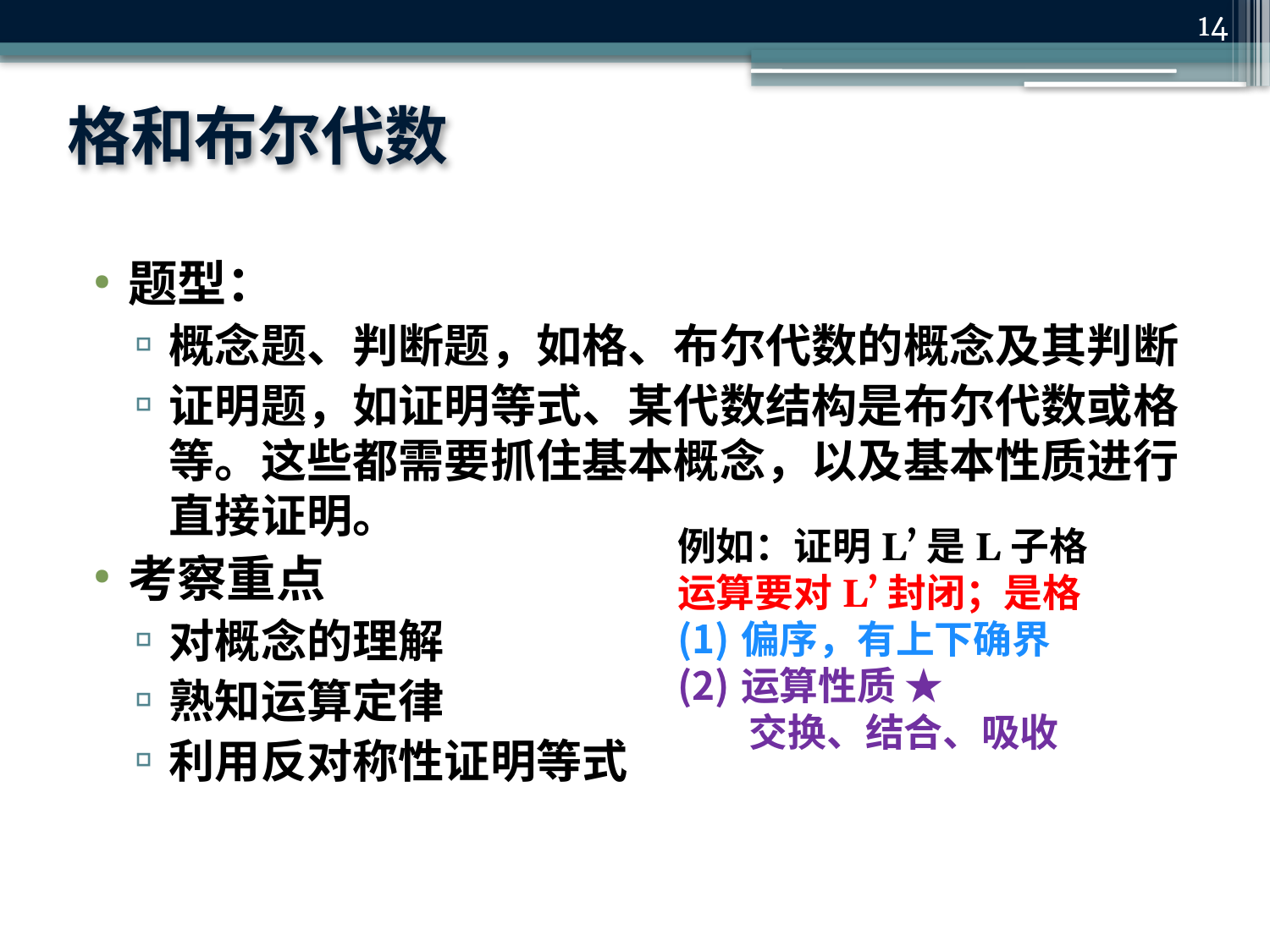

14
# 格和布尔代数
题型：
概念题、判断题，如格、布尔代数的概念及其判断
证明题，如证明等式、某代数结构是布尔代数或格等。这些都需要抓住基本概念，以及基本性质进行直接证明。
考察重点
对概念的理解
熟知运算定律
利用反对称性证明等式

例如：证明L’是L子格
运算要对L’封闭；是格
偏序，有上下确界
运算性质 ★
       交换、结合、吸收